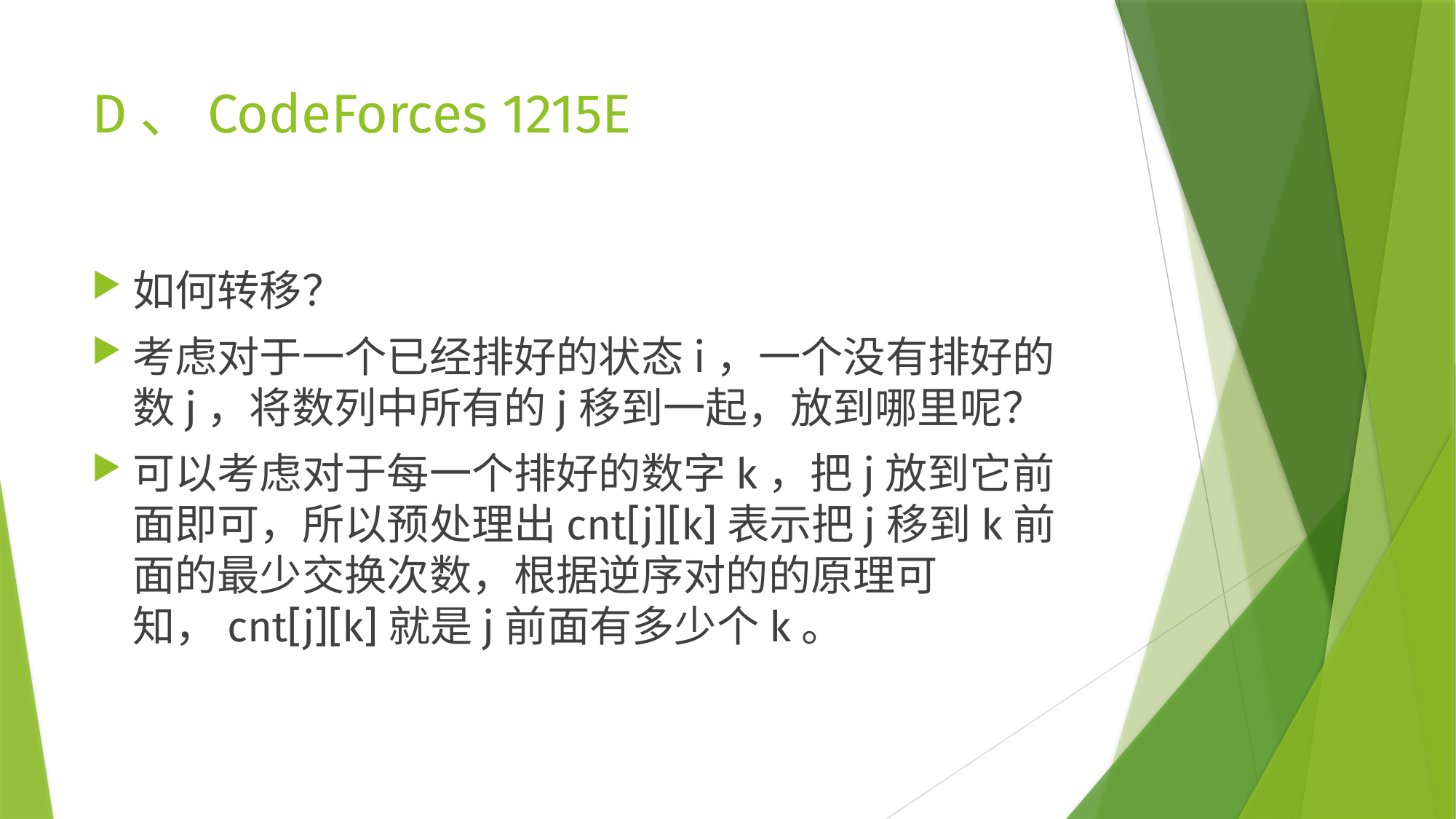

# D、CodeForces 1215E
如何转移？
考虑对于一个已经排好的状态i，一个没有排好的数j，将数列中所有的j移到一起，放到哪里呢？
可以考虑对于每一个排好的数字k，把j放到它前面即可，所以预处理出cnt[j][k]表示把j移到k前面的最少交换次数，根据逆序对的的原理可知，cnt[j][k]就是j前面有多少个k。